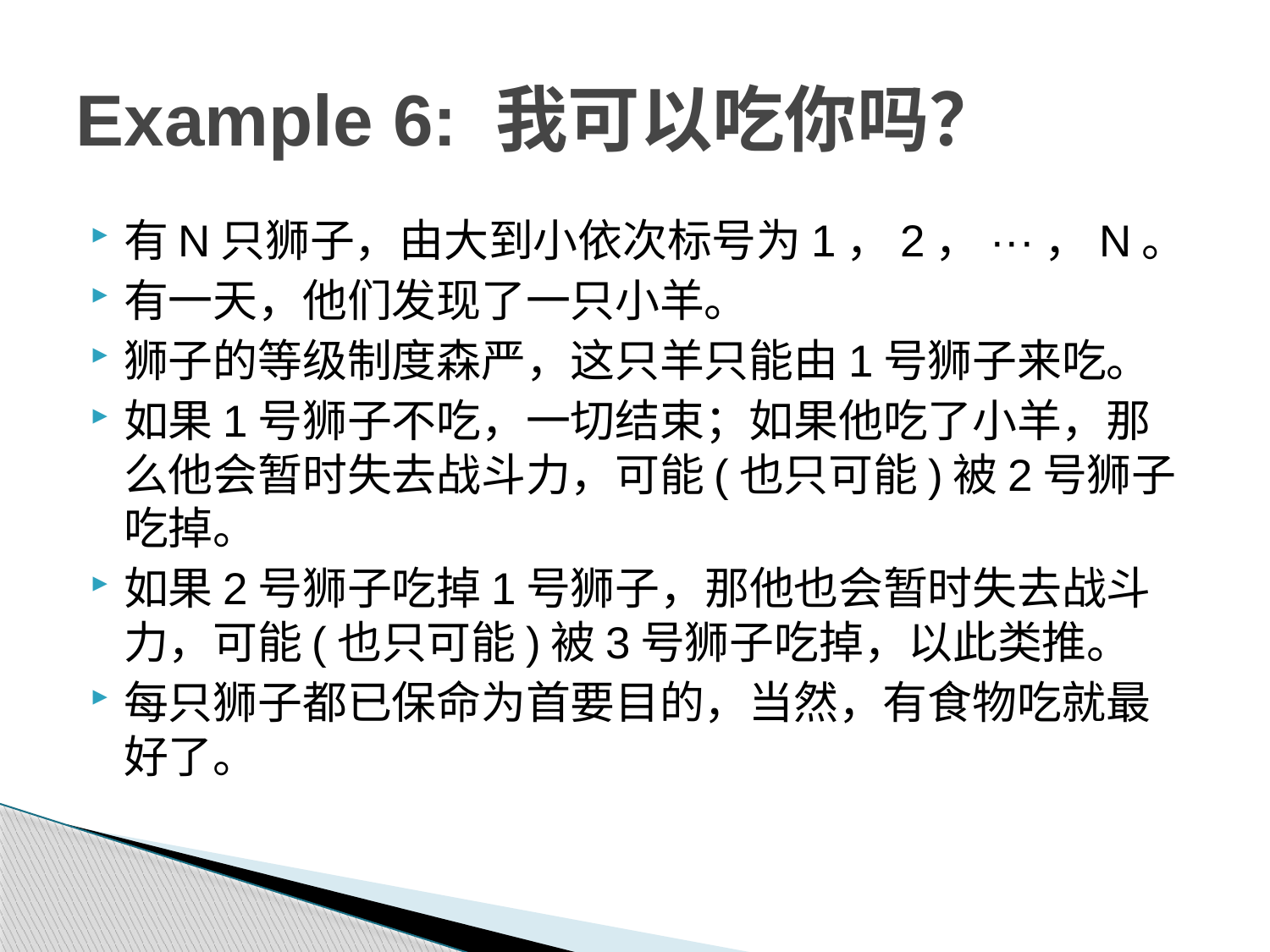

# Example 6: 我可以吃你吗？
有N只狮子，由大到小依次标号为1，2，···，N。
有一天，他们发现了一只小羊。
狮子的等级制度森严，这只羊只能由1号狮子来吃。
如果1号狮子不吃，一切结束；如果他吃了小羊，那么他会暂时失去战斗力，可能(也只可能)被2号狮子吃掉。
如果2号狮子吃掉1号狮子，那他也会暂时失去战斗力，可能(也只可能)被3号狮子吃掉，以此类推。
每只狮子都已保命为首要目的，当然，有食物吃就最好了。